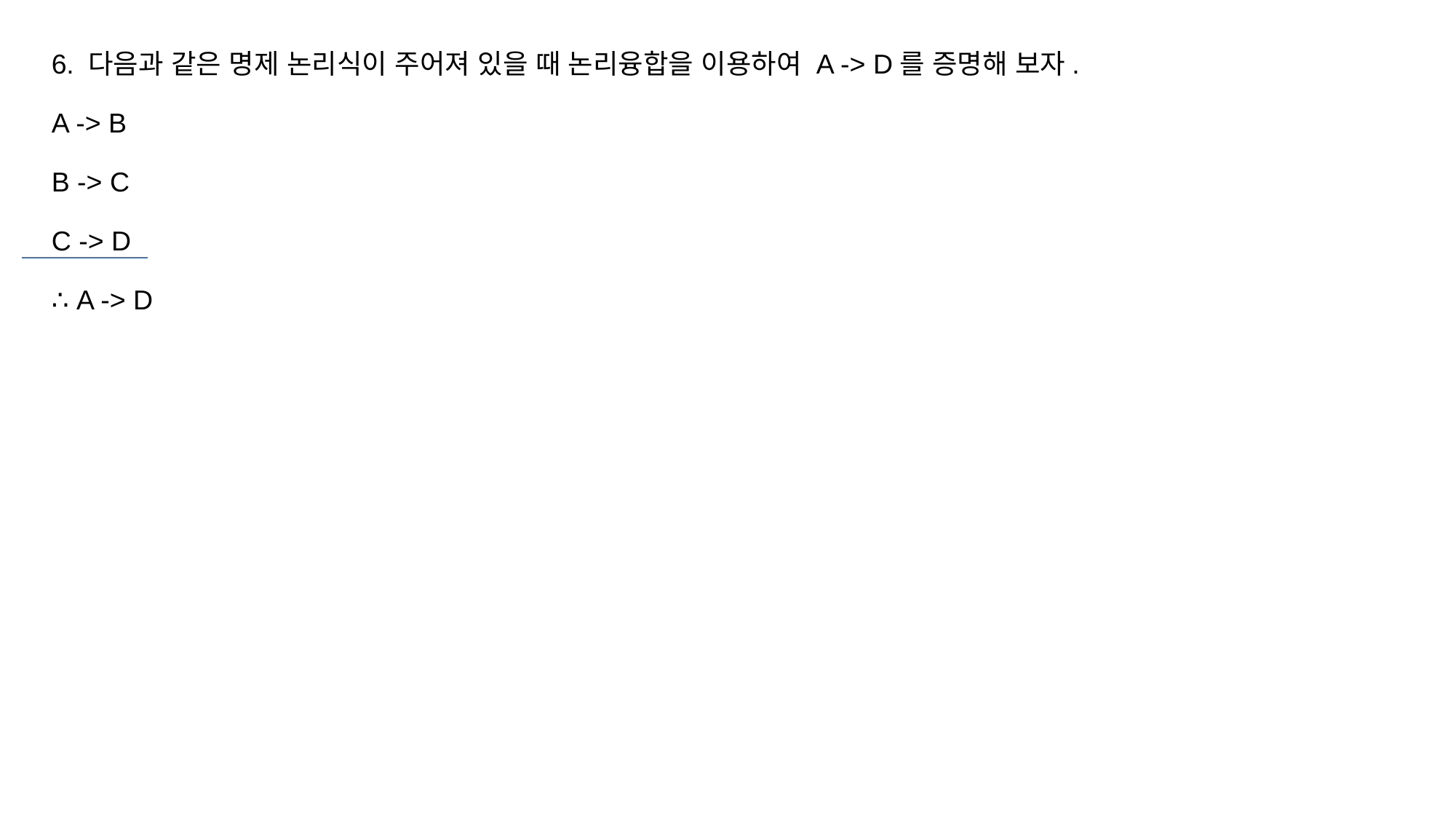

6. 다음과 같은 명제 논리식이 주어져 있을 때 논리융합을 이용하여 A -> D를 증명해 보자.

A -> B

B -> C

C -> D

∴ A -> D